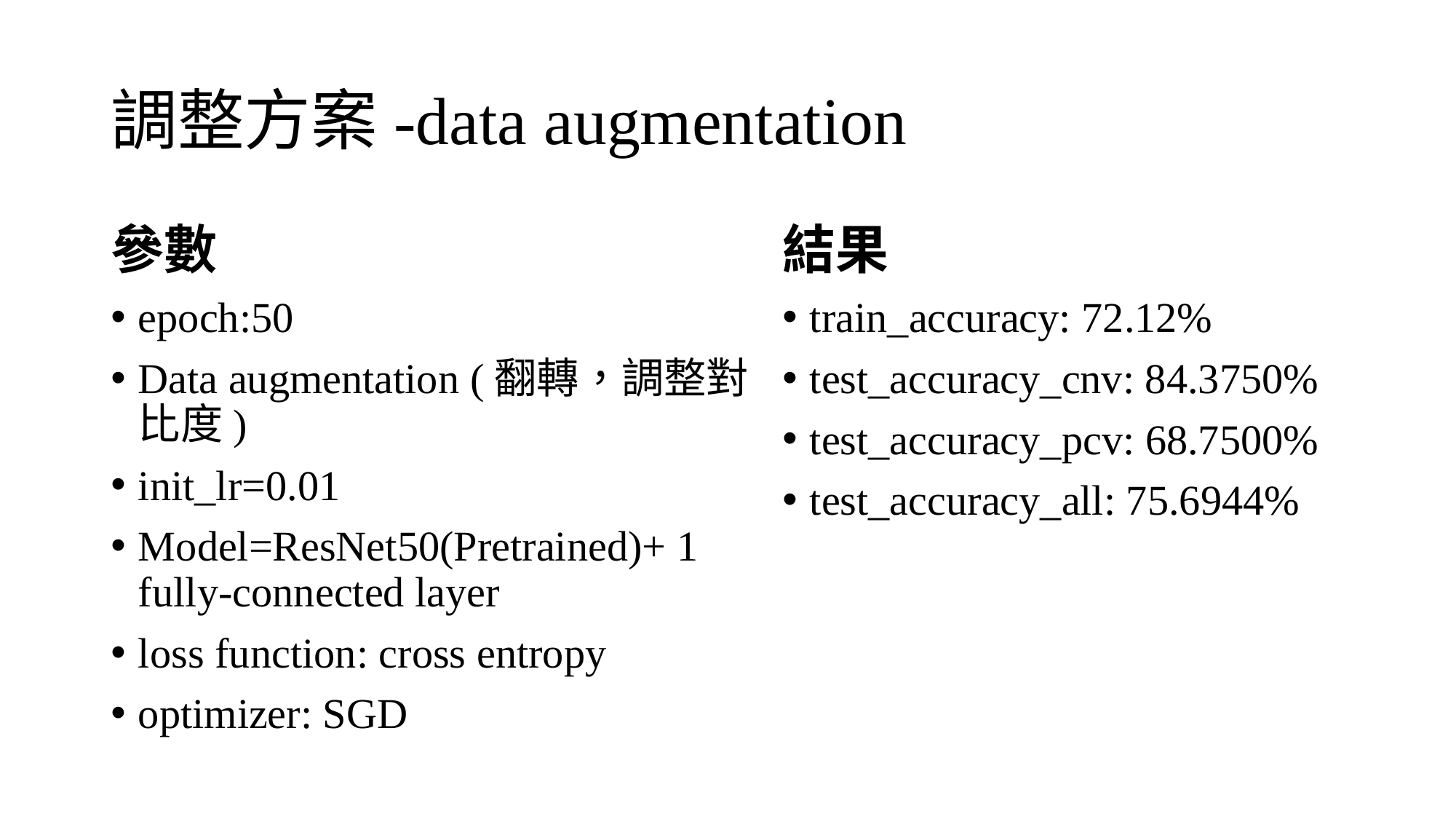

# 調整方案-data augmentation
結果
train_accuracy: 72.12%
test_accuracy_cnv: 84.3750%
test_accuracy_pcv: 68.7500%
test_accuracy_all: 75.6944%
參數
epoch:50
Data augmentation (翻轉，調整對比度)
init_lr=0.01
Model=ResNet50(Pretrained)+ 1 fully-connected layer
loss function: cross entropy
optimizer: SGD